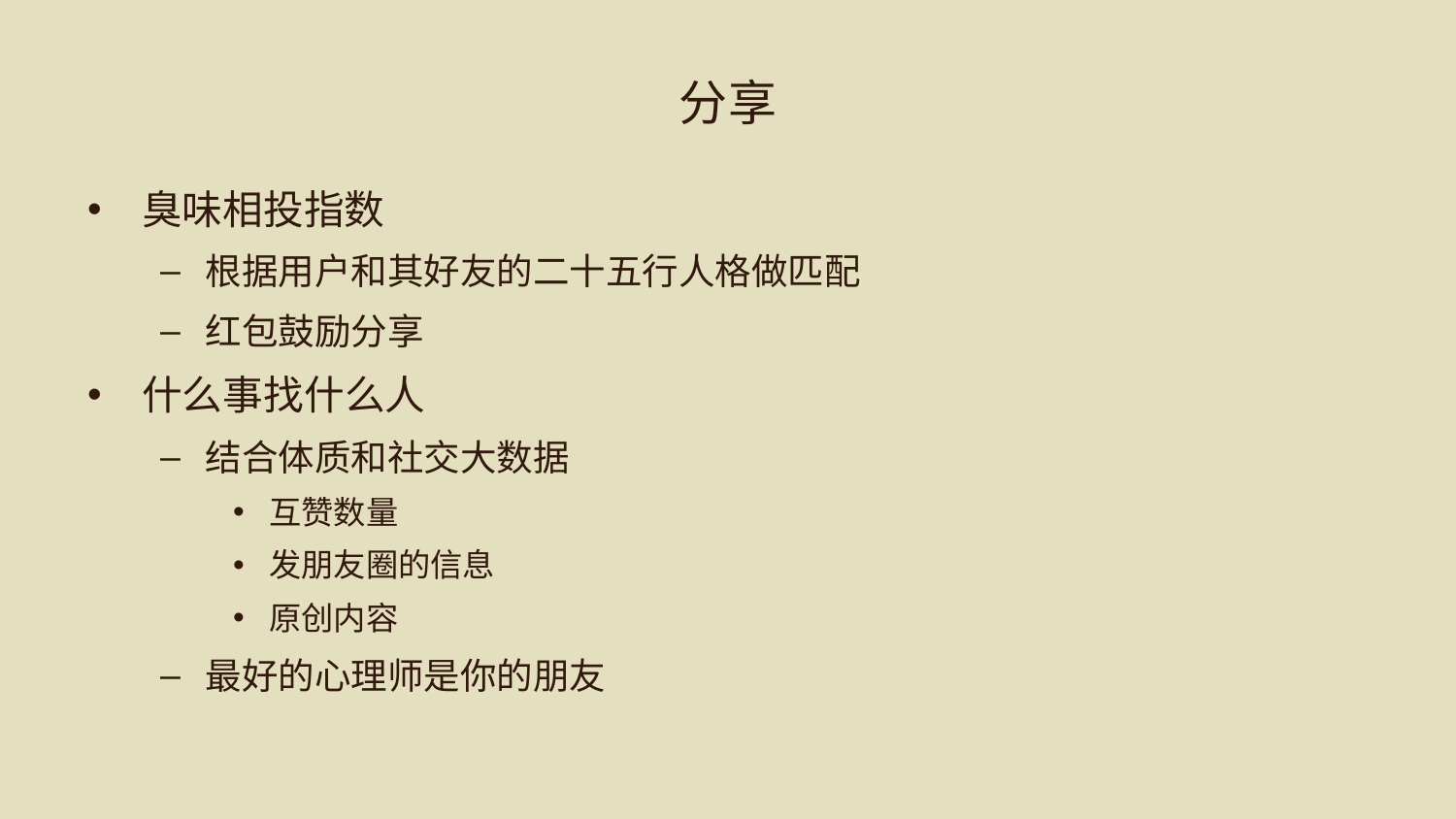

# 分享
臭味相投指数
根据用户和其好友的二十五行人格做匹配
红包鼓励分享
什么事找什么人
结合体质和社交大数据
互赞数量
发朋友圈的信息
原创内容
最好的心理师是你的朋友